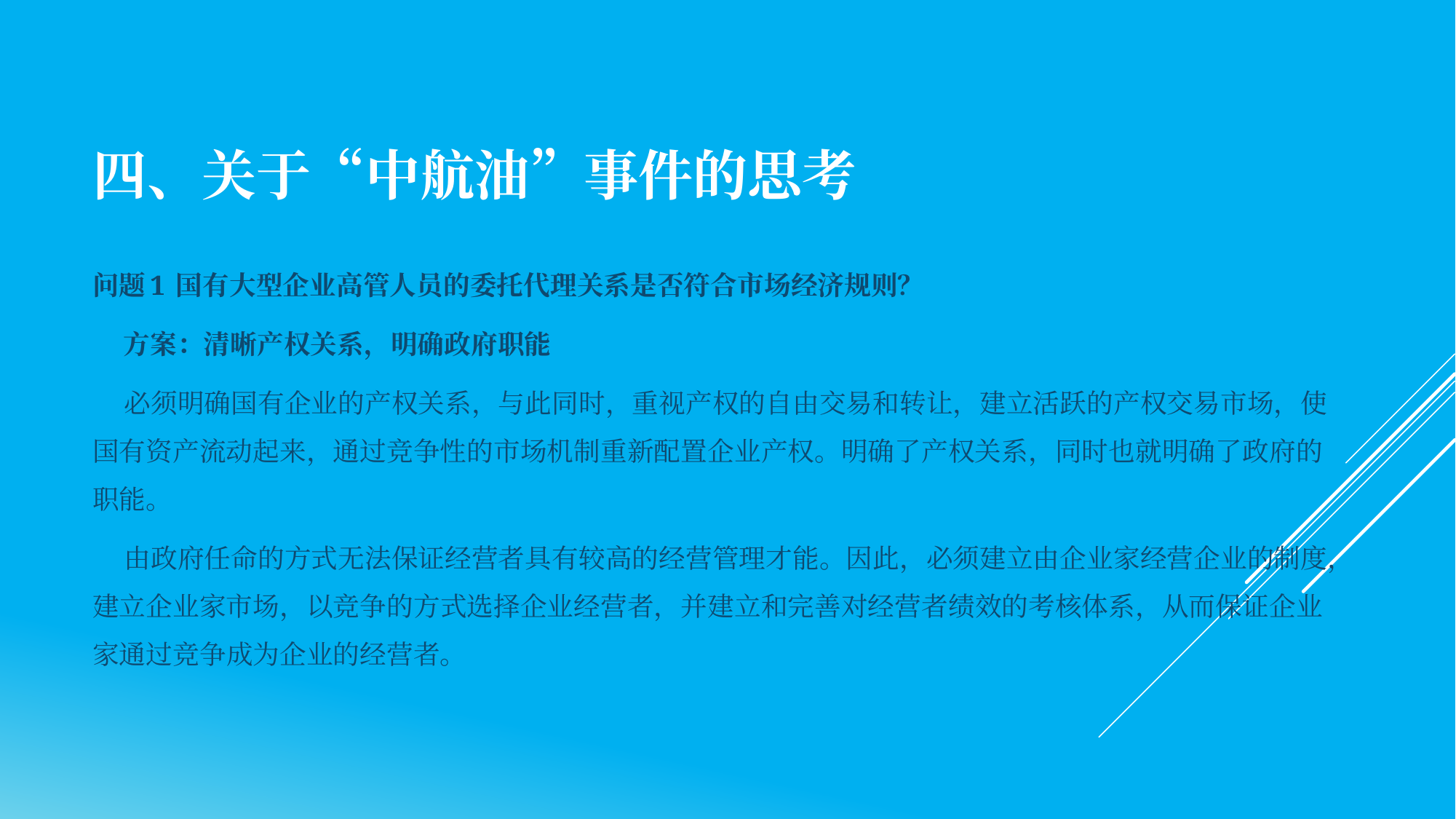

# 四、关于“中航油”事件的思考
问题1 国有大型企业高管人员的委托代理关系是否符合市场经济规则？
    方案：清晰产权关系，明确政府职能
    必须明确国有企业的产权关系，与此同时，重视产权的自由交易和转让，建立活跃的产权交易市场，使国有资产流动起来，通过竞争性的市场机制重新配置企业产权。明确了产权关系，同时也就明确了政府的职能。
    由政府任命的方式无法保证经营者具有较高的经营管理才能。因此，必须建立由企业家经营企业的制度，建立企业家市场，以竞争的方式选择企业经营者，并建立和完善对经营者绩效的考核体系，从而保证企业家通过竞争成为企业的经营者。